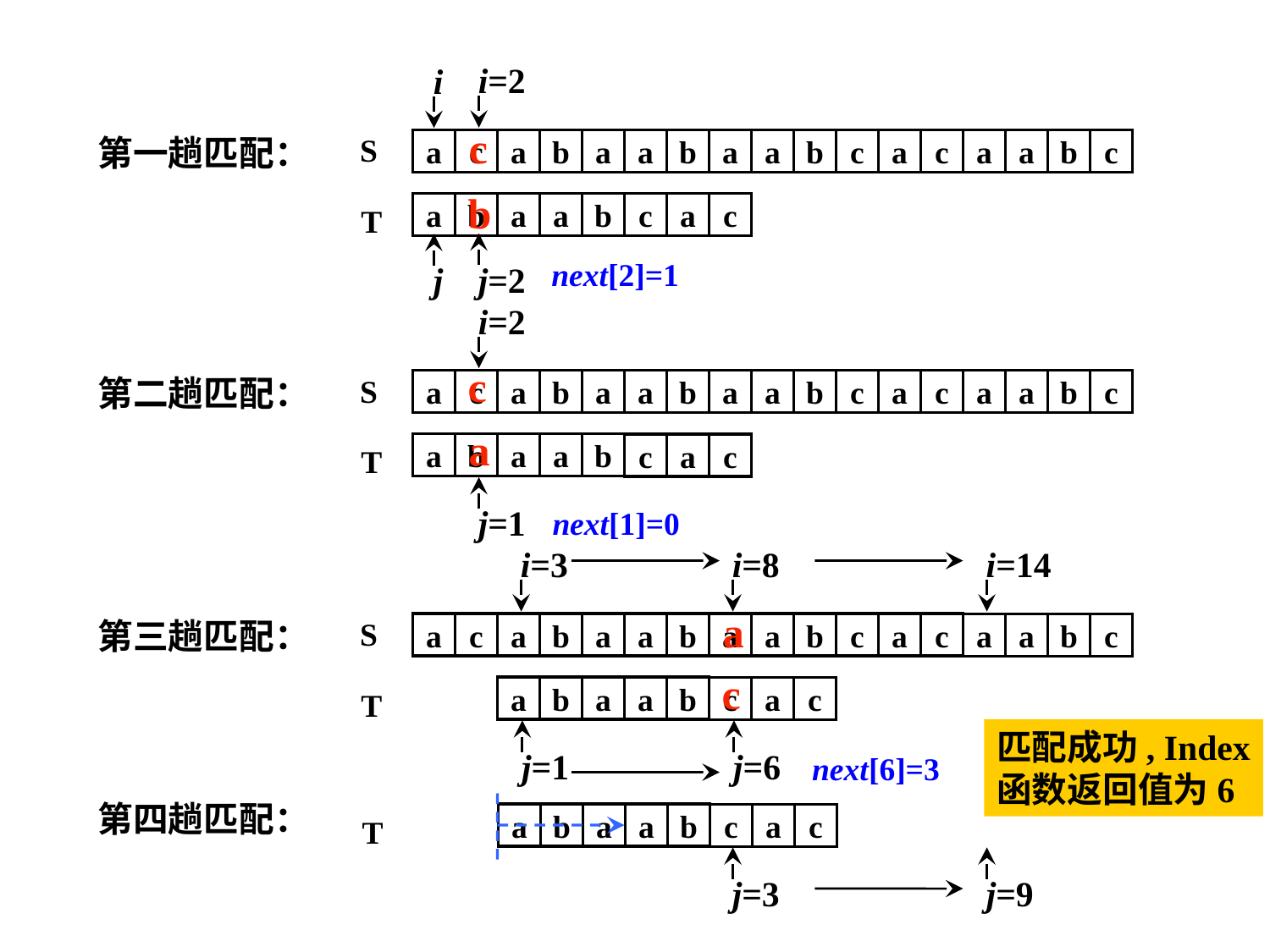

i=2
i

c
第一趟匹配：
S
a
c
a
b
a
a
b
a
a
b
c
a
c
a
a
b
c
b
a
b
a
a
b
c
a
c
T

next[2]=1
j=2
j
i=2

c
第二趟匹配：
S
a
c
a
b
a
a
b
a
a
b
c
a
c
a
a
b
c
a
a
b
a
a
b
c
a
c
T

j=1
next[1]=0
i=3
i=8
i=14

a
第三趟匹配：
S
a
c
a
b
a
a
b
a
a
b
c
a
c
a
a
b
c
c
a
b
a
a
b
c
a
c
T
匹配成功, Index
函数返回值为6

j=1
j=6
next[6]=3

第四趟匹配：

a
b
a
a
b
c
a
c
T

j=3
j=9